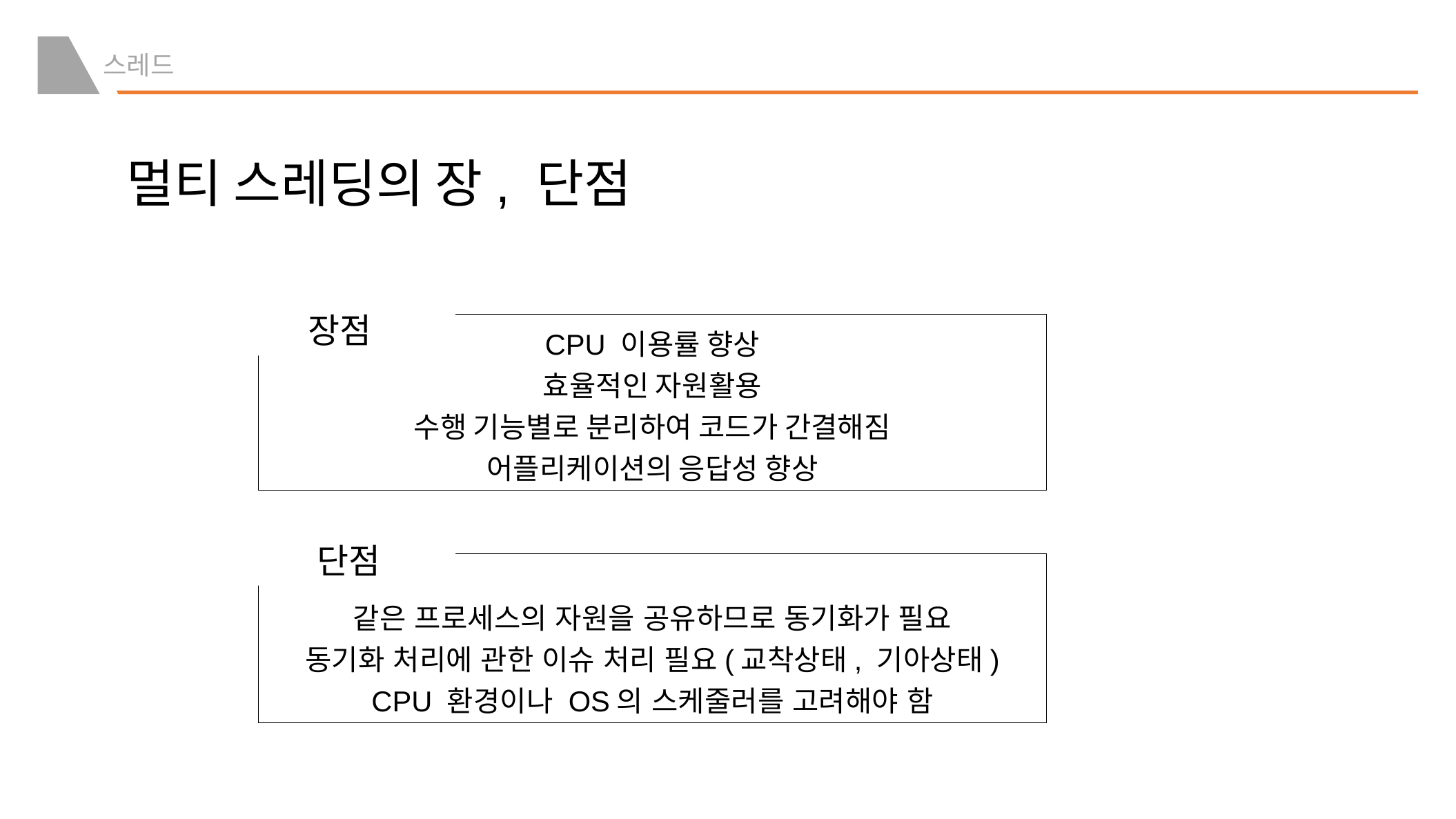

스레드

멀티 스레딩의 장, 단점
장점
CPU 이용률 향상
효율적인 자원활용
수행 기능별로 분리하여 코드가 간결해짐
어플리케이션의 응답성 향상
단점

같은 프로세스의 자원을 공유하므로 동기화가 필요
동기화 처리에 관한 이슈 처리 필요(교착상태, 기아상태)
CPU 환경이나 OS의 스케줄러를 고려해야 함